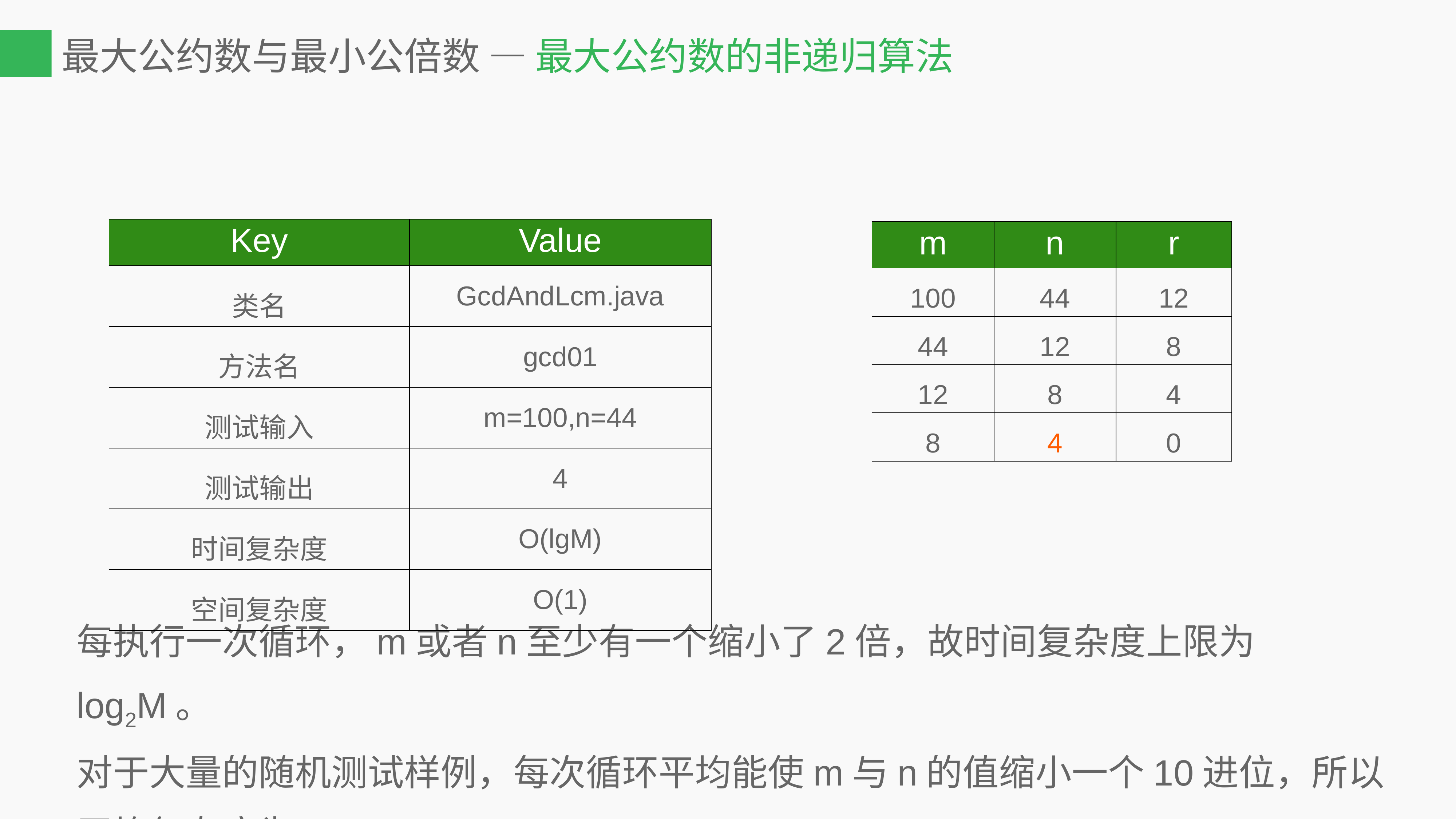

# 最大公约数与最小公倍数 — 最大公约数的非递归算法

每执行一次循环，m或者n至少有一个缩小了2倍，故时间复杂度上限为log2M。
对于大量的随机测试样例，每次循环平均能使m与n的值缩小一个10进位，所以平均复杂度为O(lgM)。
| Key | Value |
| --- | --- |
| 类名 | GcdAndLcm.java |
| 方法名 | gcd01 |
| 测试输入 | m=100,n=44 |
| 测试输出 | 4 |
| 时间复杂度 | O(lgM) |
| 空间复杂度 | O(1) |
| m | n | r |
| --- | --- | --- |
| 100 | 44 | 12 |
| 44 | 12 | 8 |
| 12 | 8 | 4 |
| 8 | 4 | 0 |